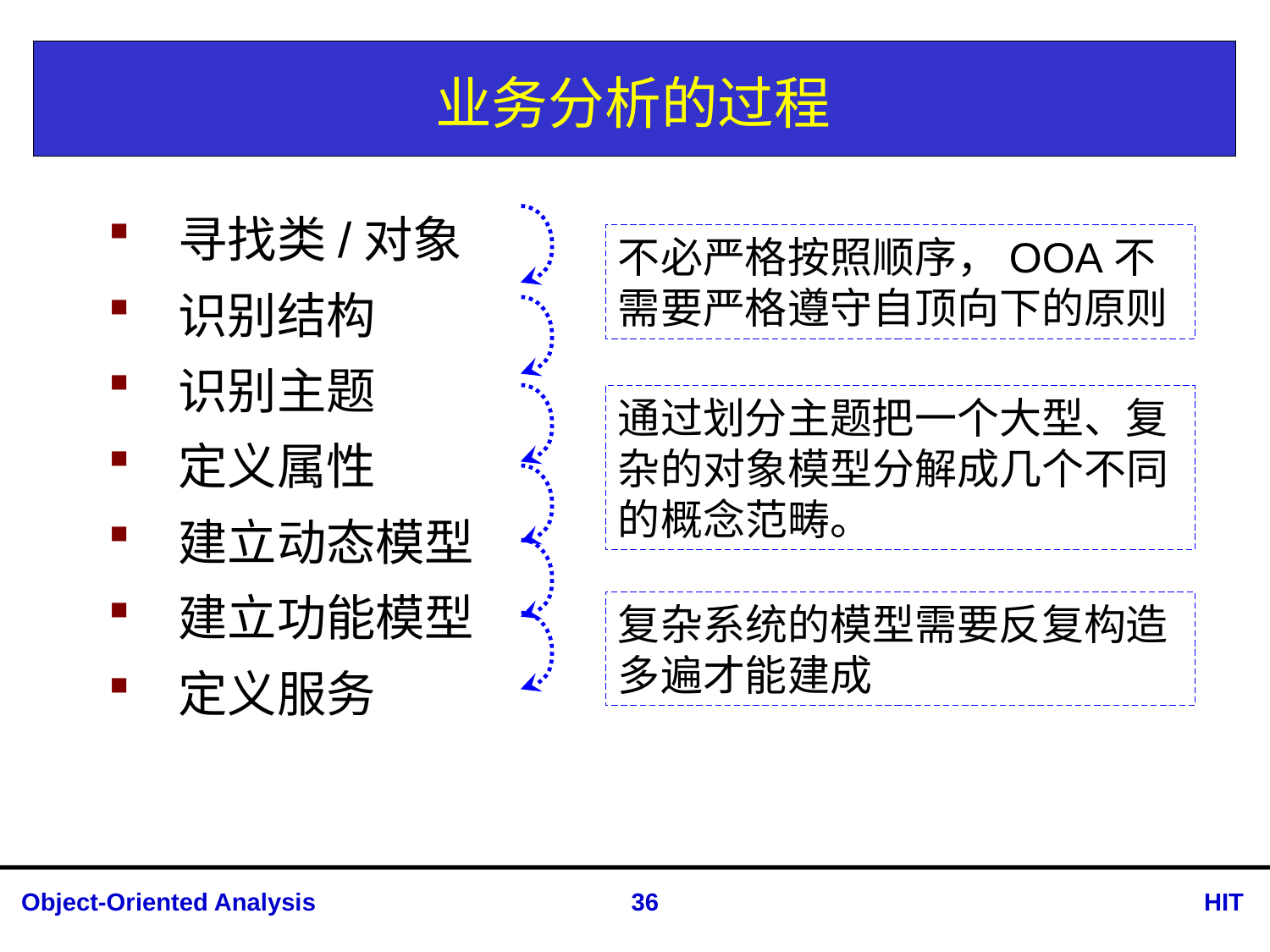

# 业务分析的过程
 寻找类/对象
 识别结构
 识别主题
 定义属性
 建立动态模型
 建立功能模型
 定义服务

不必严格按照顺序，OOA不需要严格遵守自顶向下的原则

通过划分主题把一个大型、复杂的对象模型分解成几个不同的概念范畴。

复杂系统的模型需要反复构造多遍才能建成